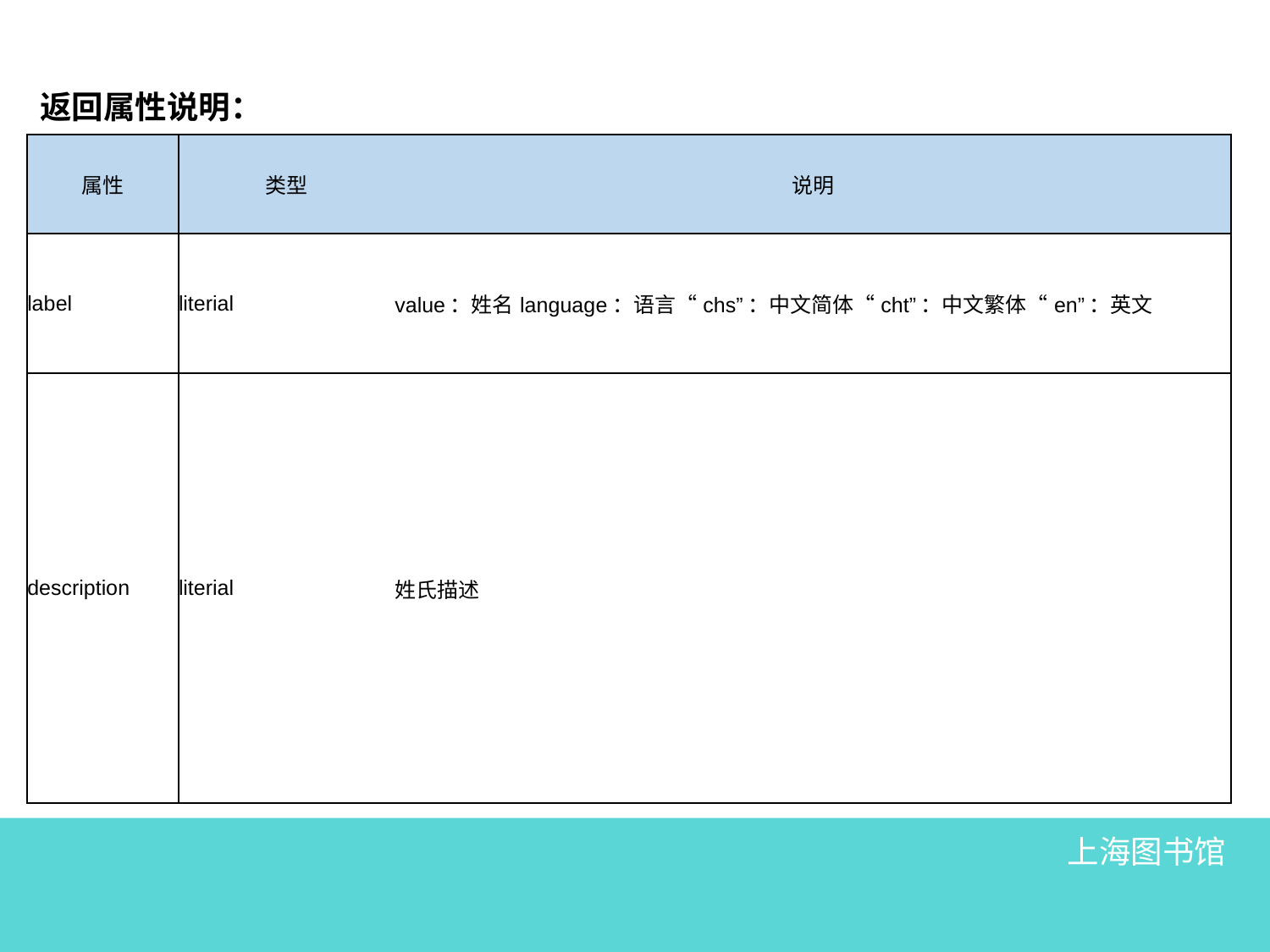

返回属性说明：
| 属性 | 类型 | 说明 |
| --- | --- | --- |
| label | literial | value：姓名language：语言“chs”：中文简体“cht”：中文繁体“en”：英文 |
| description | literial | 姓氏描述 |

上海图书馆